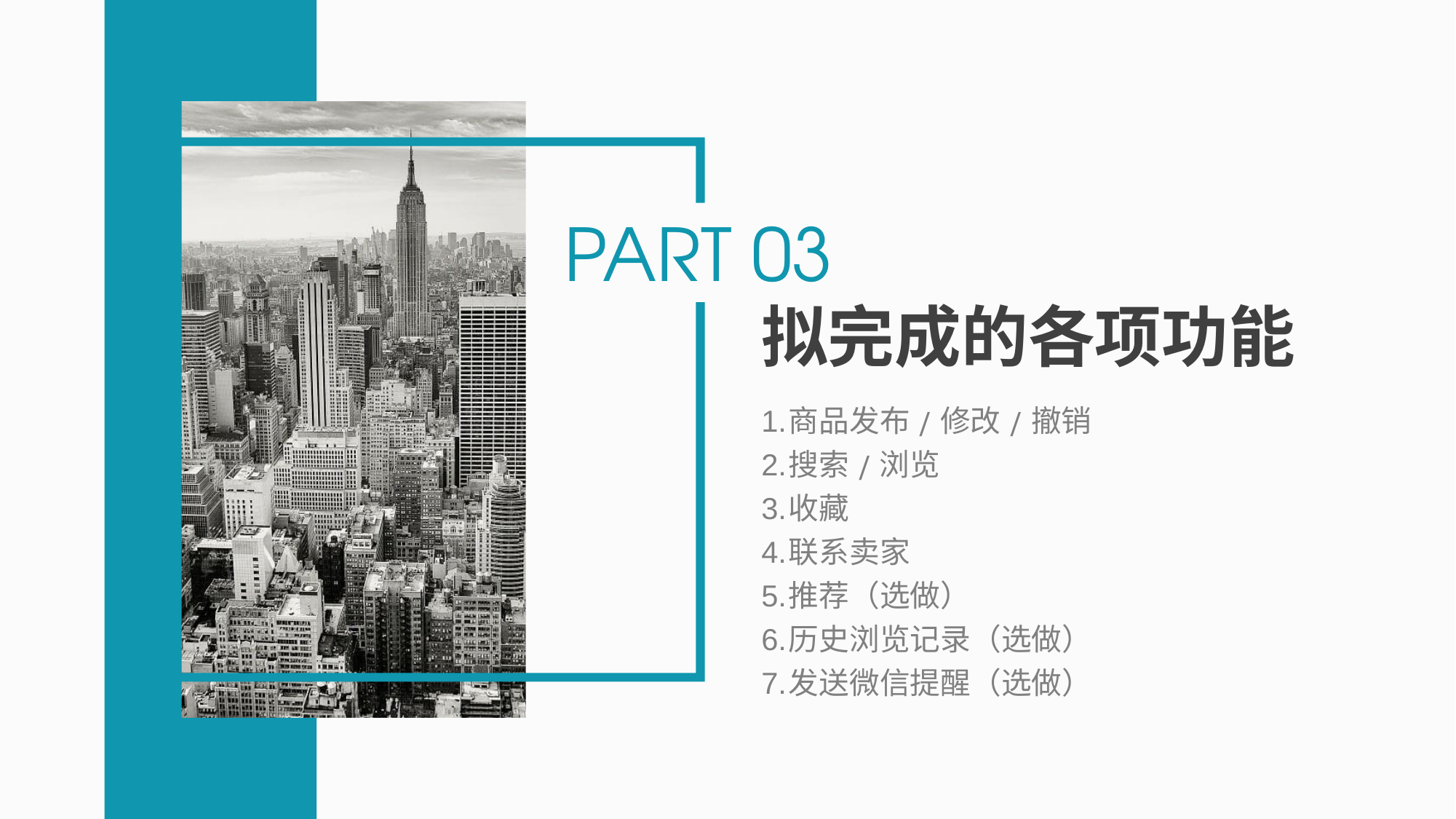

PART 03
拟完成的各项功能
商品发布/修改/撤销
搜索/浏览
收藏
联系卖家
推荐（选做）
历史浏览记录（选做）
发送微信提醒（选做）